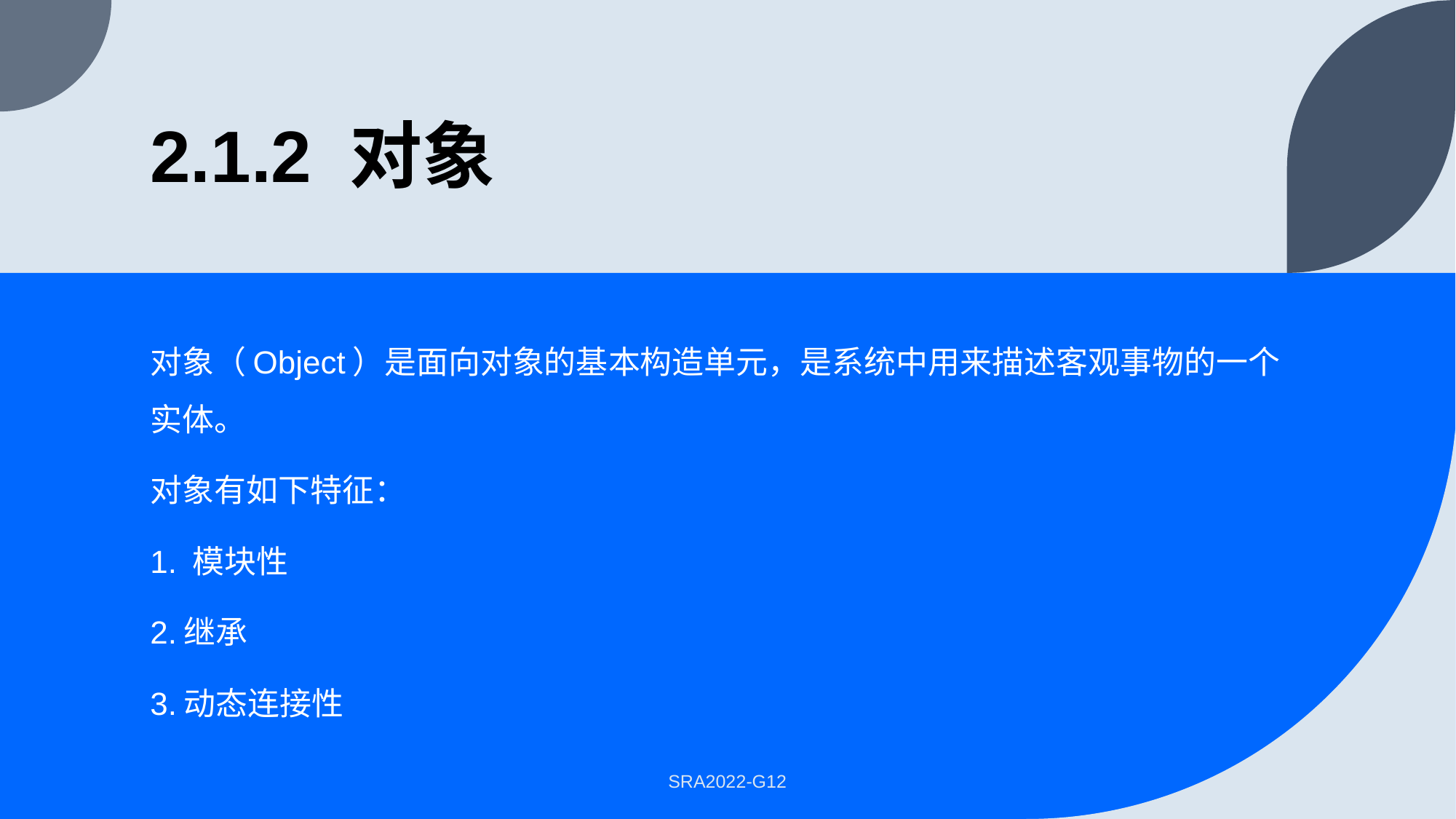

# 2.1.2 对象
对象（Object）是面向对象的基本构造单元，是系统中用来描述客观事物的一个实体。
对象有如下特征：
1. 模块性
2.继承
3.动态连接性

SRA2022-G12
6